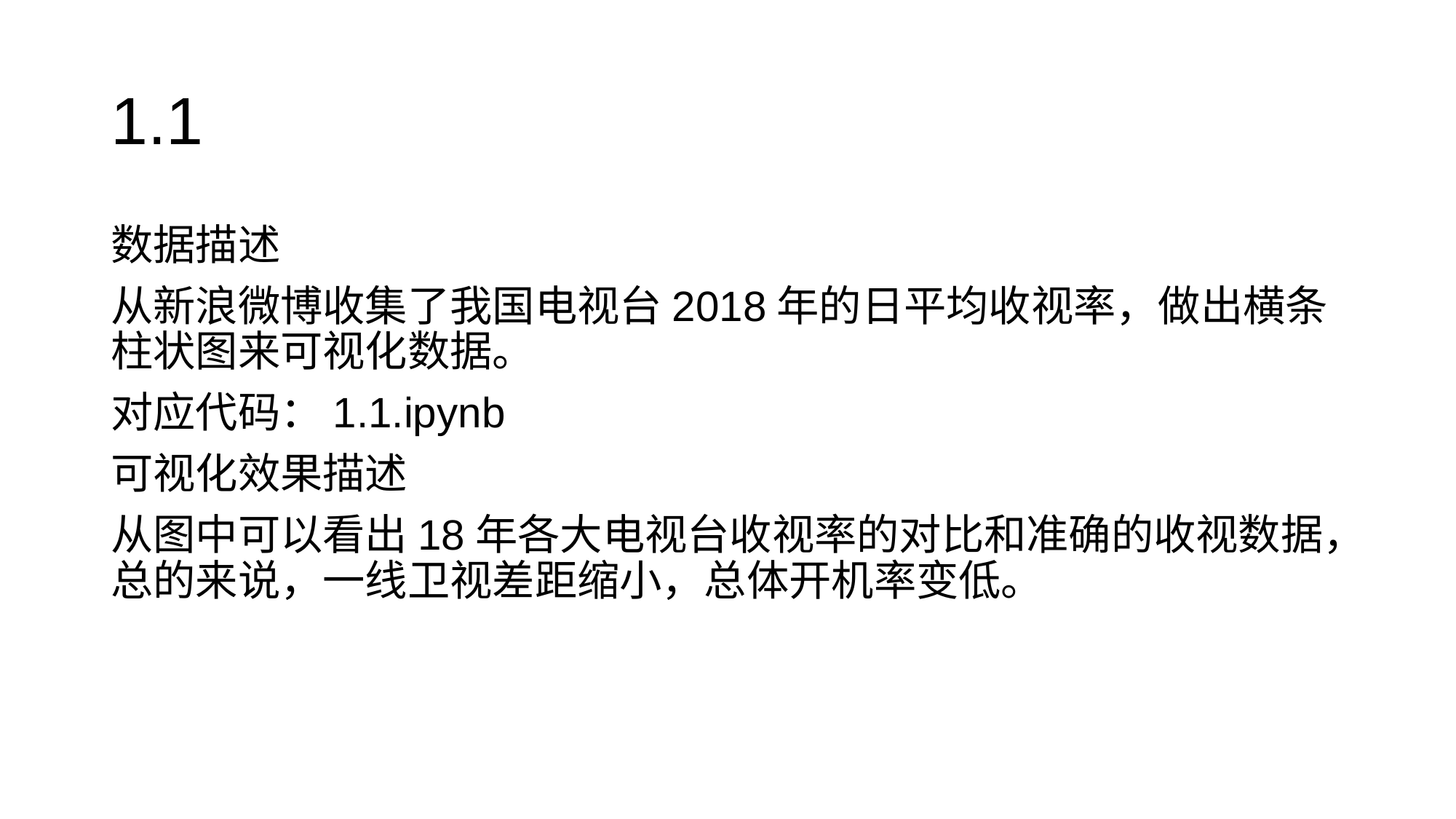

# 1.1
数据描述
从新浪微博收集了我国电视台2018年的日平均收视率，做出横条柱状图来可视化数据。
对应代码：1.1.ipynb
可视化效果描述
从图中可以看出18年各大电视台收视率的对比和准确的收视数据，总的来说，一线卫视差距缩小，总体开机率变低。